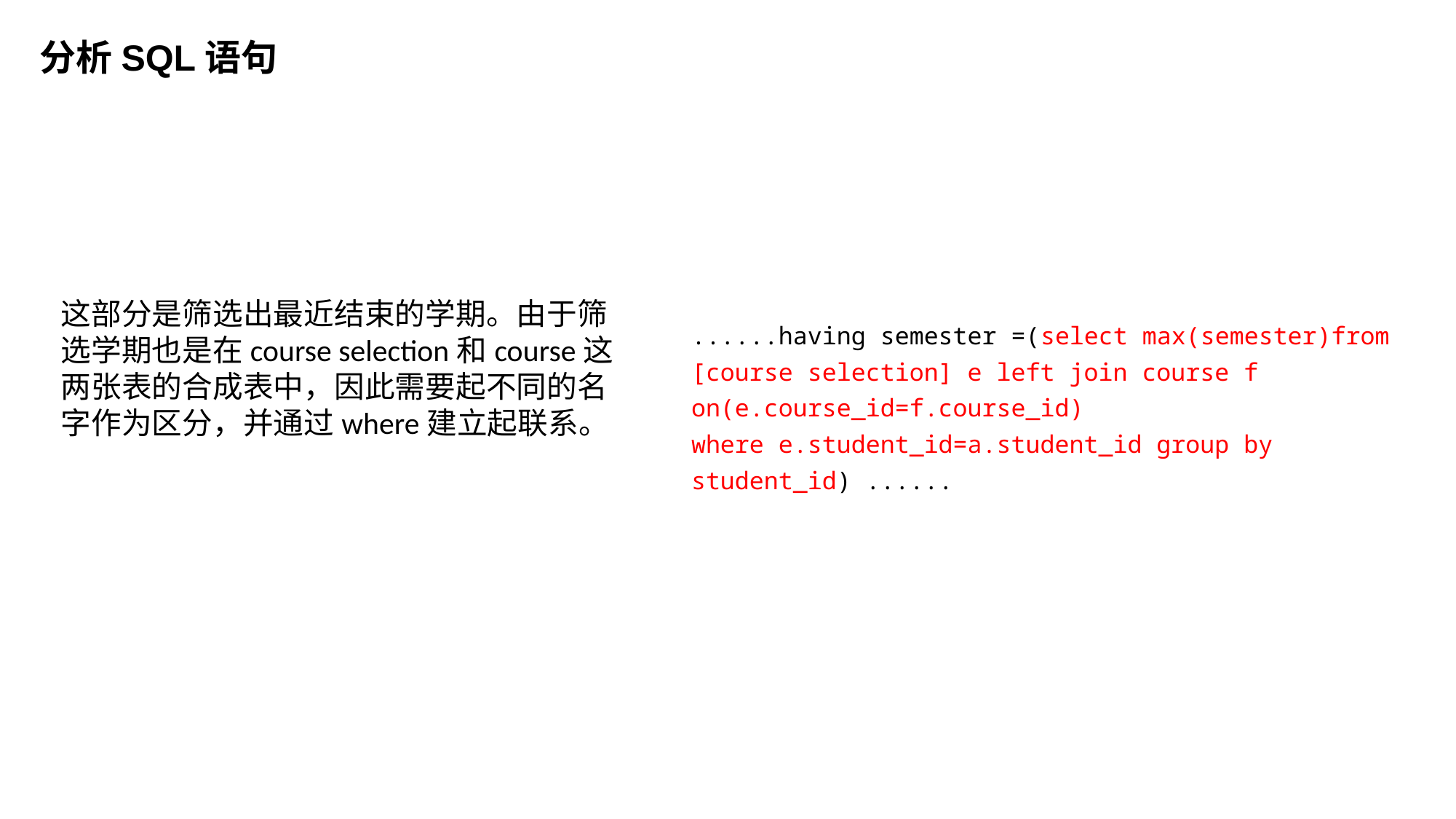

分析SQL语句
这部分是筛选出最近结束的学期。由于筛选学期也是在course selection和course这两张表的合成表中，因此需要起不同的名字作为区分，并通过where建立起联系。
......having semester =(select max(semester)from [course selection] e left join course f on(e.course_id=f.course_id)
where e.student_id=a.student_id group by student_id) ......